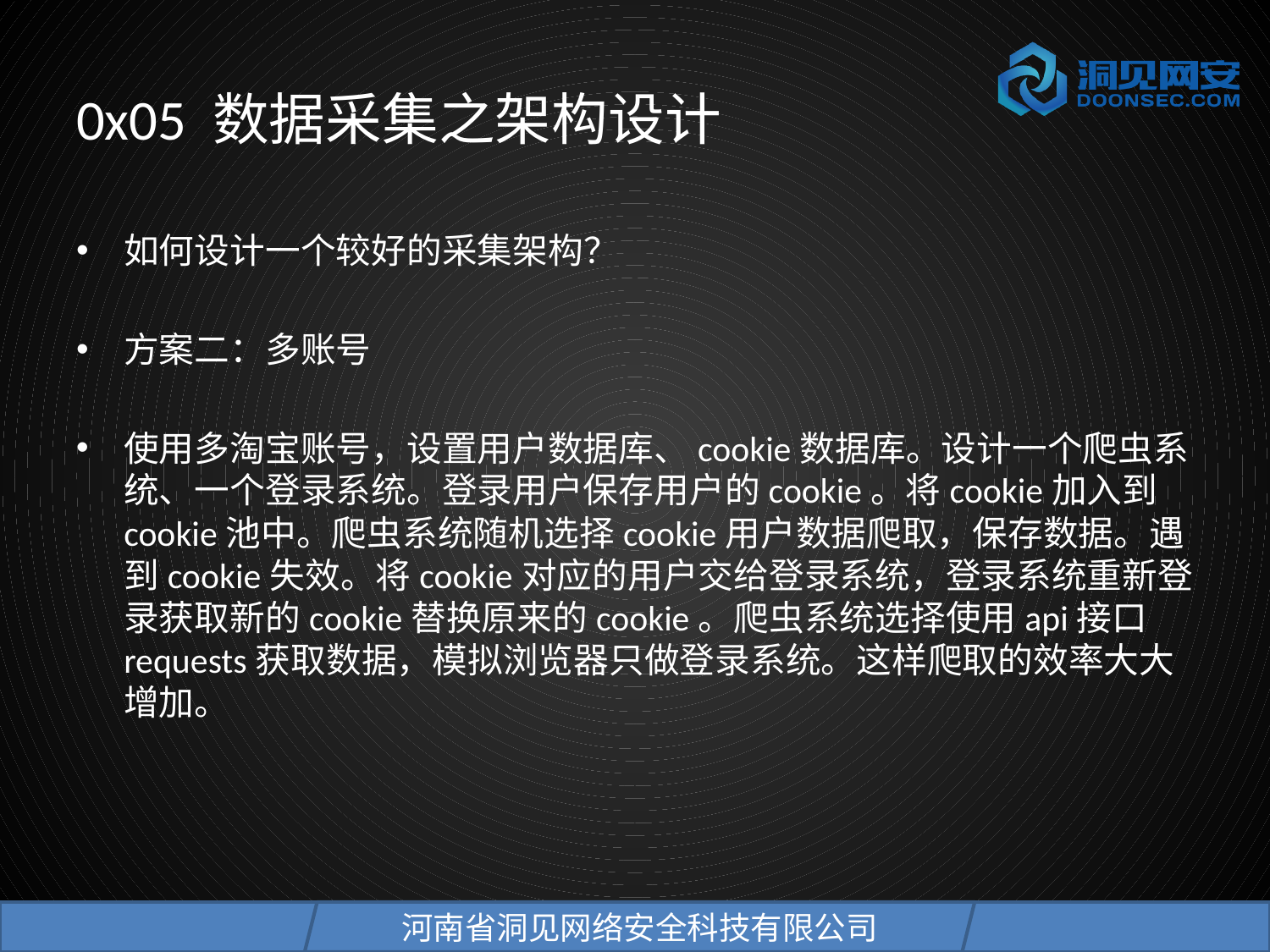

# 0x05 数据采集之架构设计
如何设计一个较好的采集架构？

方案二：多账号

使用多淘宝账号，设置用户数据库、cookie数据库。设计一个爬虫系统、一个登录系统。登录用户保存用户的cookie。将cookie加入到cookie池中。爬虫系统随机选择cookie用户数据爬取，保存数据。遇到cookie失效。将cookie对应的用户交给登录系统，登录系统重新登录获取新的cookie替换原来的cookie。爬虫系统选择使用api接口requests获取数据，模拟浏览器只做登录系统。这样爬取的效率大大增加。